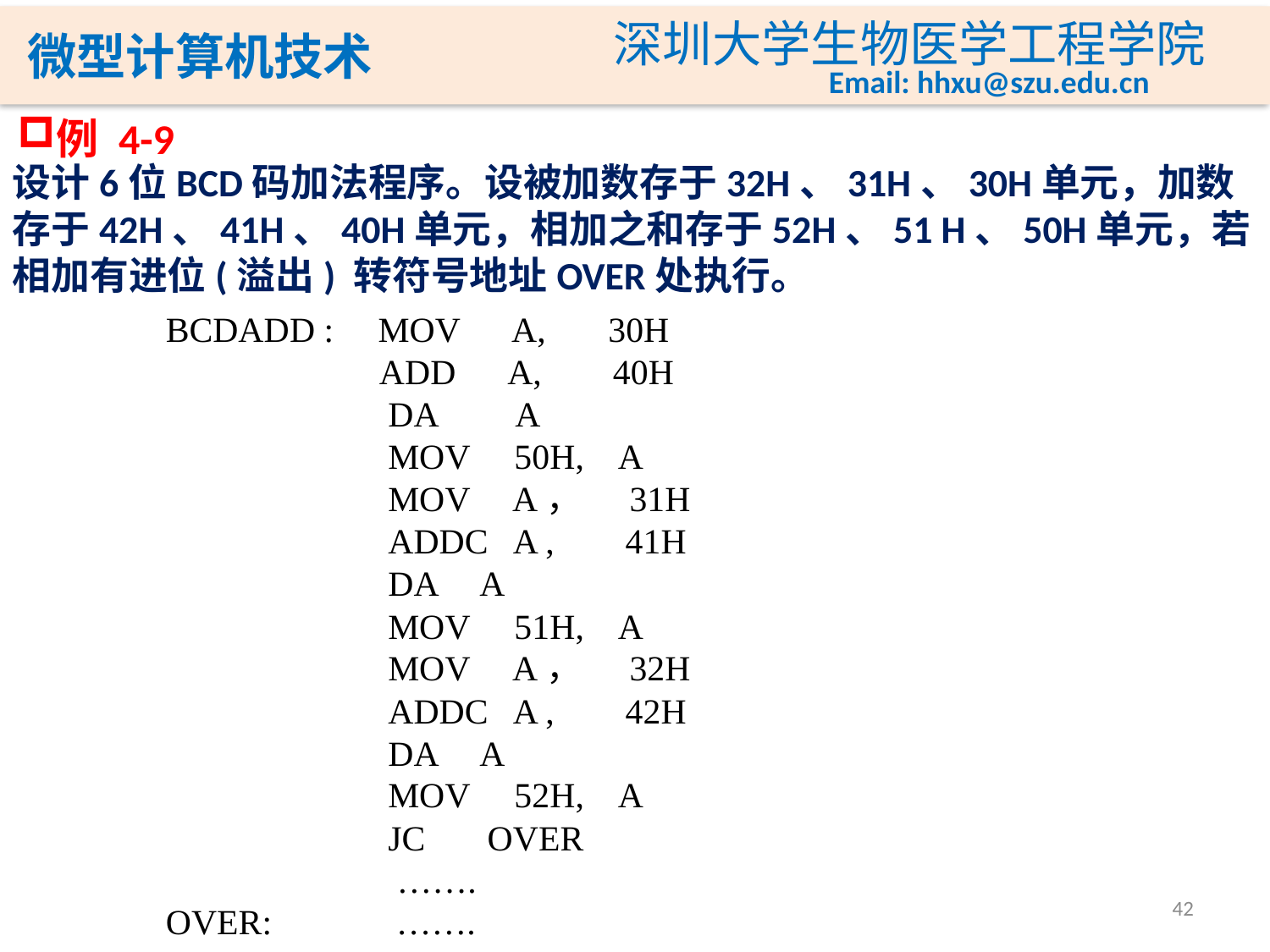

例 4-9
设计6位BCD码加法程序。设被加数存于32H、31H、30H单元，加数存于42H、41H、40H单元，相加之和存于52H、51 H、50H单元，若相加有进位(溢出) 转符号地址OVER处执行。
BCDADD :     MOV      A,       30H
                        ADD      A,        40H
                         DA　   A
                         MOV     50H,    A
                         MOV     A，     31H
                         ADDC   A ,        41H
                         DA     A
                         MOV     51H,    A
                         MOV     A，     32H
                         ADDC   A ,        42H
                         DA     A
                         MOV     52H,    A
                         JC       OVER
                          …….
OVER:              …….
42